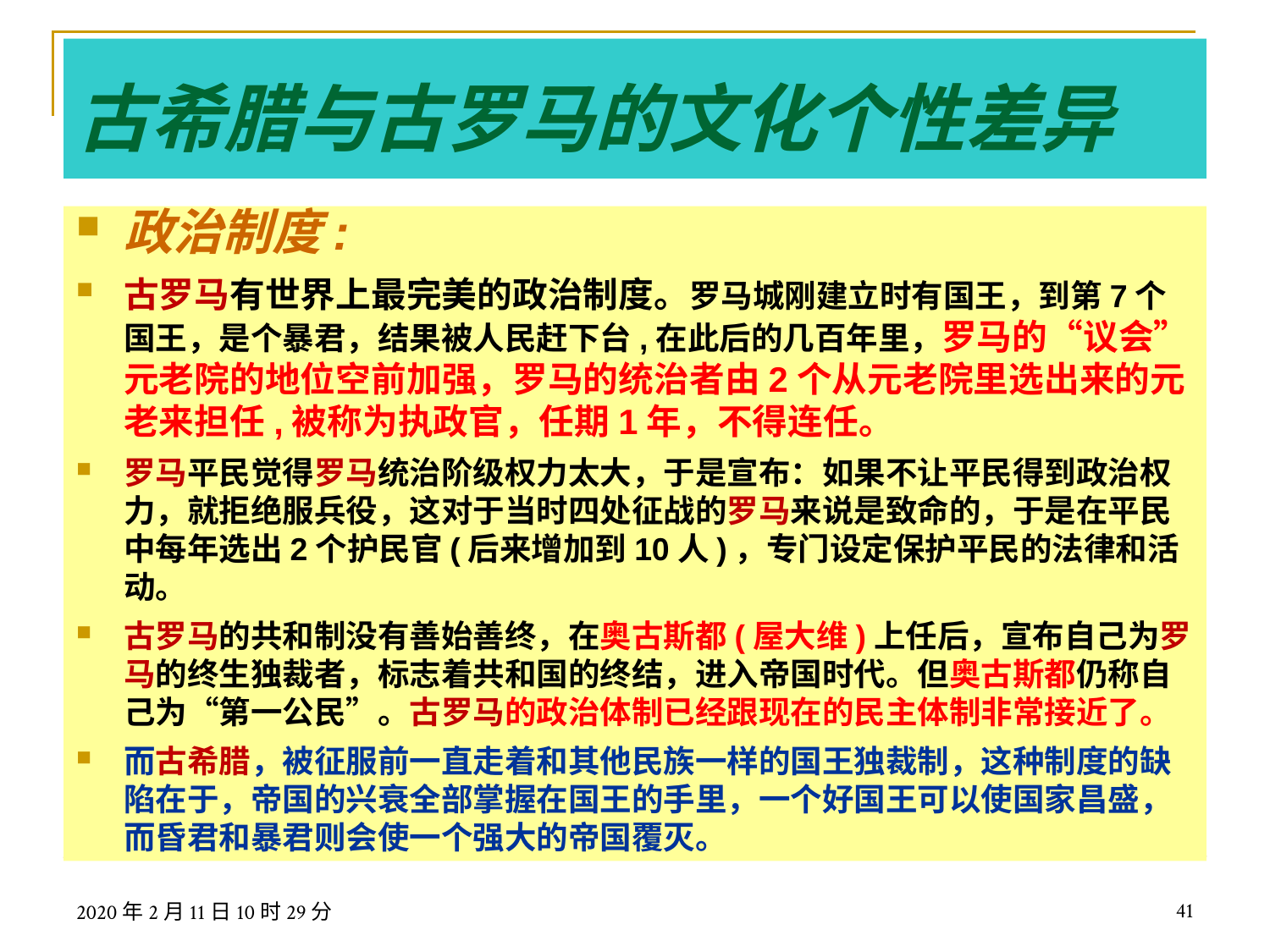

# 古希腊与古罗马的文化个性差异
政治制度:
古罗马有世界上最完美的政治制度。罗马城刚建立时有国王，到第7个国王，是个暴君，结果被人民赶下台,在此后的几百年里，罗马的“议会”元老院的地位空前加强，罗马的统治者由2个从元老院里选出来的元老来担任,被称为执政官，任期1年，不得连任。
罗马平民觉得罗马统治阶级权力太大，于是宣布：如果不让平民得到政治权力，就拒绝服兵役，这对于当时四处征战的罗马来说是致命的，于是在平民中每年选出2个护民官(后来增加到10人)，专门设定保护平民的法律和活动。
古罗马的共和制没有善始善终，在奥古斯都(屋大维)上任后，宣布自己为罗马的终生独裁者，标志着共和国的终结，进入帝国时代。但奥古斯都仍称自己为“第一公民”。古罗马的政治体制已经跟现在的民主体制非常接近了。
而古希腊，被征服前一直走着和其他民族一样的国王独裁制，这种制度的缺陷在于，帝国的兴衰全部掌握在国王的手里，一个好国王可以使国家昌盛，而昏君和暴君则会使一个强大的帝国覆灭。
2020年2月11日10时29分
41